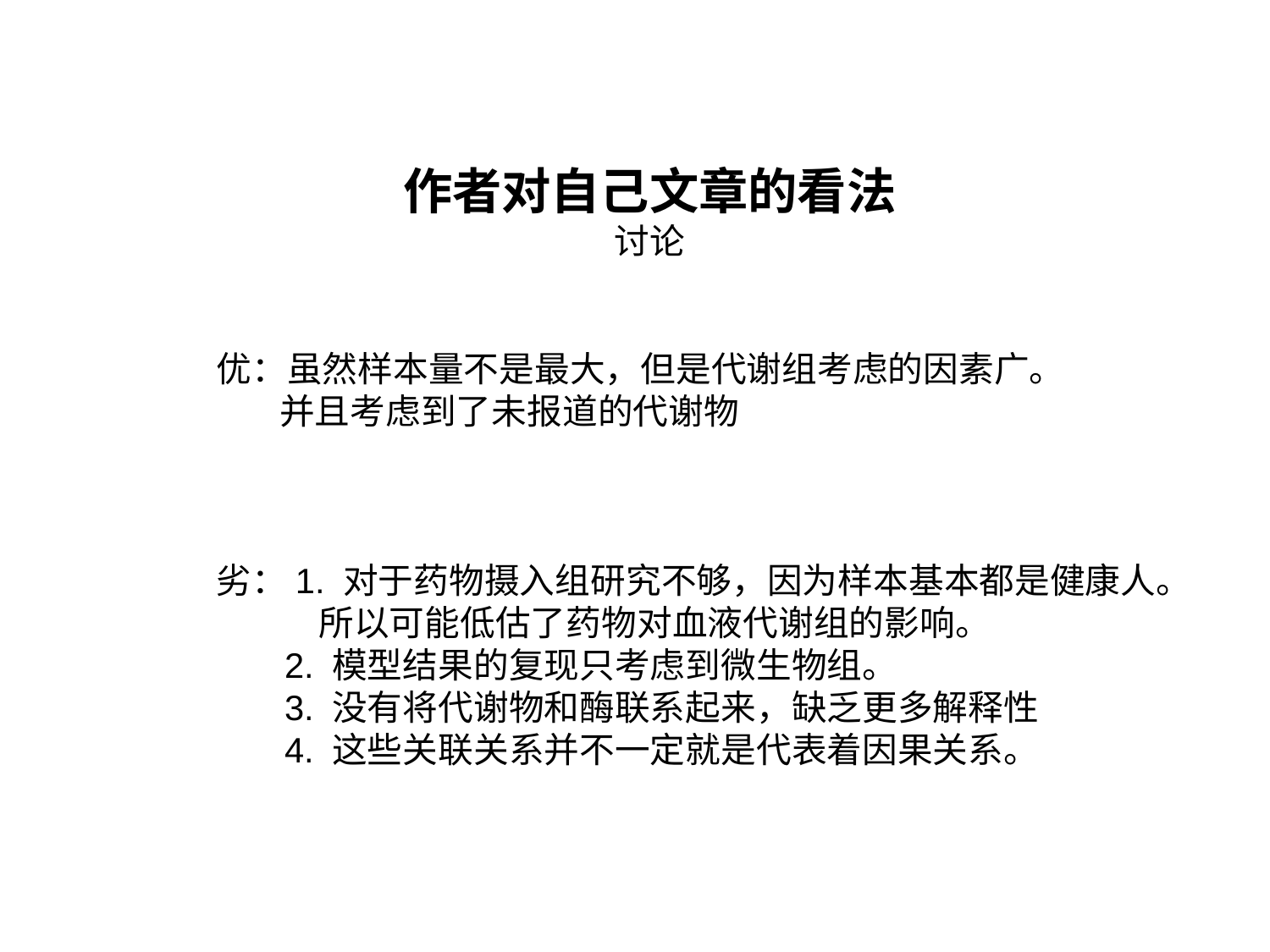

作者对自己文章的看法
讨论

优：虽然样本量不是最大，但是代谢组考虑的因素广。
       并且考虑到了未报道的代谢物

劣：1. 对于药物摄入组研究不够，因为样本基本都是健康人。
            所以可能低估了药物对血液代谢组的影响。
       2. 模型结果的复现只考虑到微生物组。
       3. 没有将代谢物和酶联系起来，缺乏更多解释性
       4. 这些关联关系并不一定就是代表着因果关系。